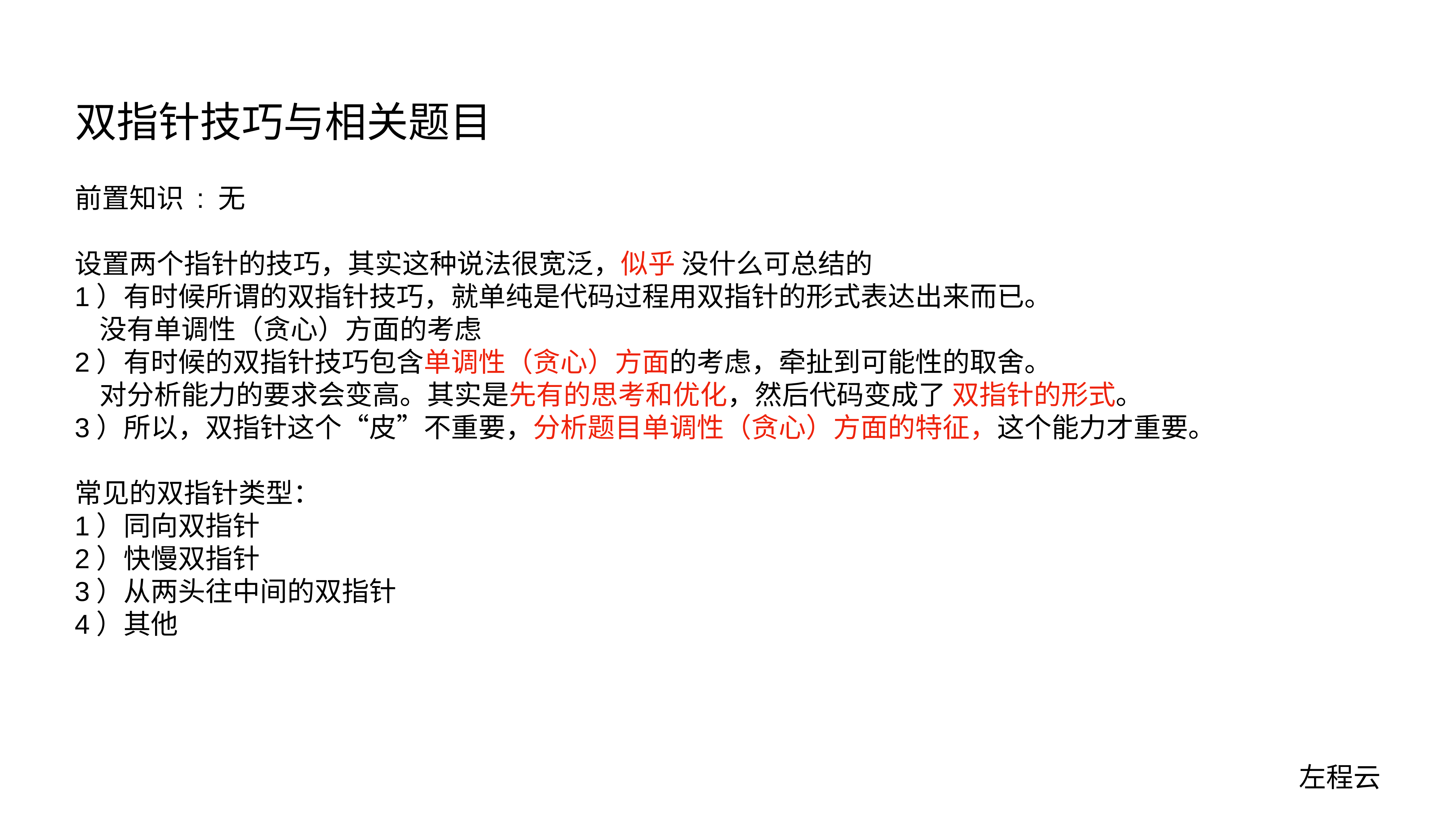

# 双指针技巧与相关题目
前置知识 : 无

设置两个指针的技巧，其实这种说法很宽泛，似乎 没什么可总结的
1）有时候所谓的双指针技巧，就单纯是代码过程用双指针的形式表达出来而已。
   没有单调性（贪心）方面的考虑
2）有时候的双指针技巧包含单调性（贪心）方面的考虑，牵扯到可能性的取舍。
   对分析能力的要求会变高。其实是先有的思考和优化，然后代码变成了 双指针的形式。
3）所以，双指针这个“皮”不重要，分析题目单调性（贪心）方面的特征，这个能力才重要。

常见的双指针类型：
1）同向双指针
2）快慢双指针
3）从两头往中间的双指针
4）其他
左程云